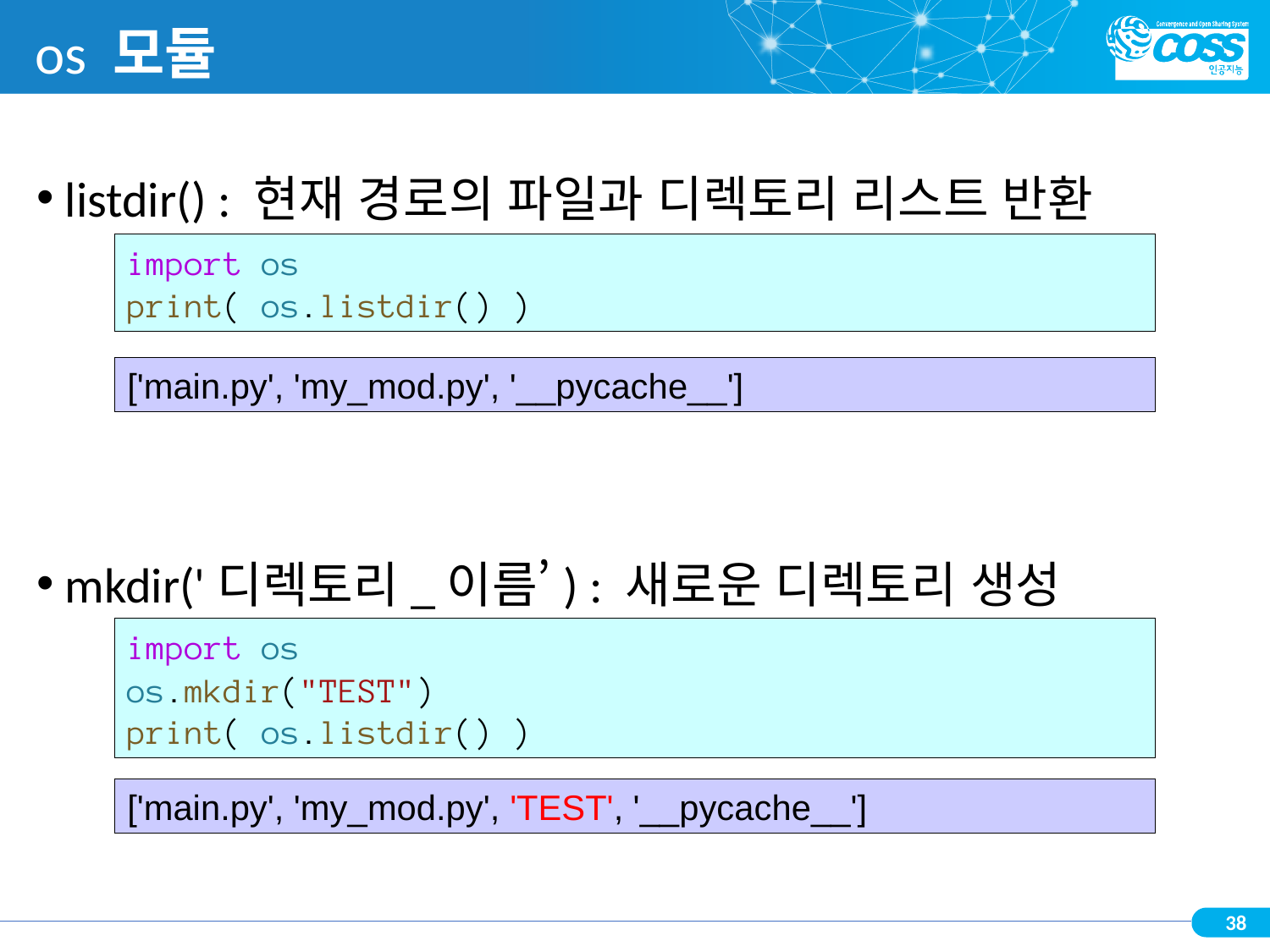

# os 모듈
 listdir() : 현재 경로의 파일과 디렉토리 리스트 반환

 mkdir('디렉토리_이름’) : 새로운 디렉토리 생성

import os
print( os.listdir() )
['main.py', 'my_mod.py', '__pycache__']
import os
os.mkdir("TEST")
print( os.listdir() )
['main.py', 'my_mod.py', 'TEST', '__pycache__']
38